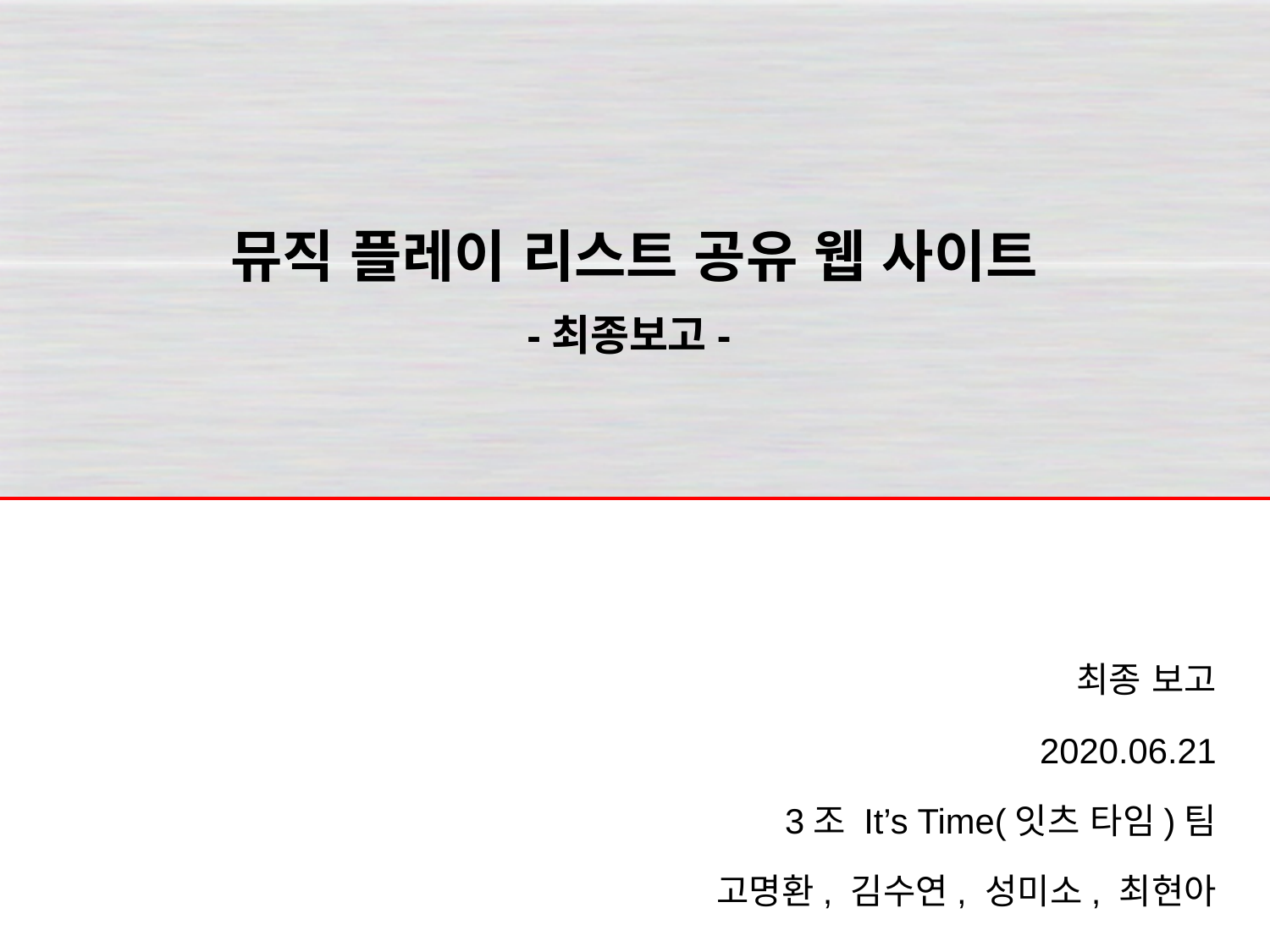

# 뮤직 플레이 리스트 공유 웹 사이트 -최종보고-
최종 보고
2020.06.21
3조 It’s Time(잇츠 타임)팀
고명환, 김수연, 성미소, 최현아